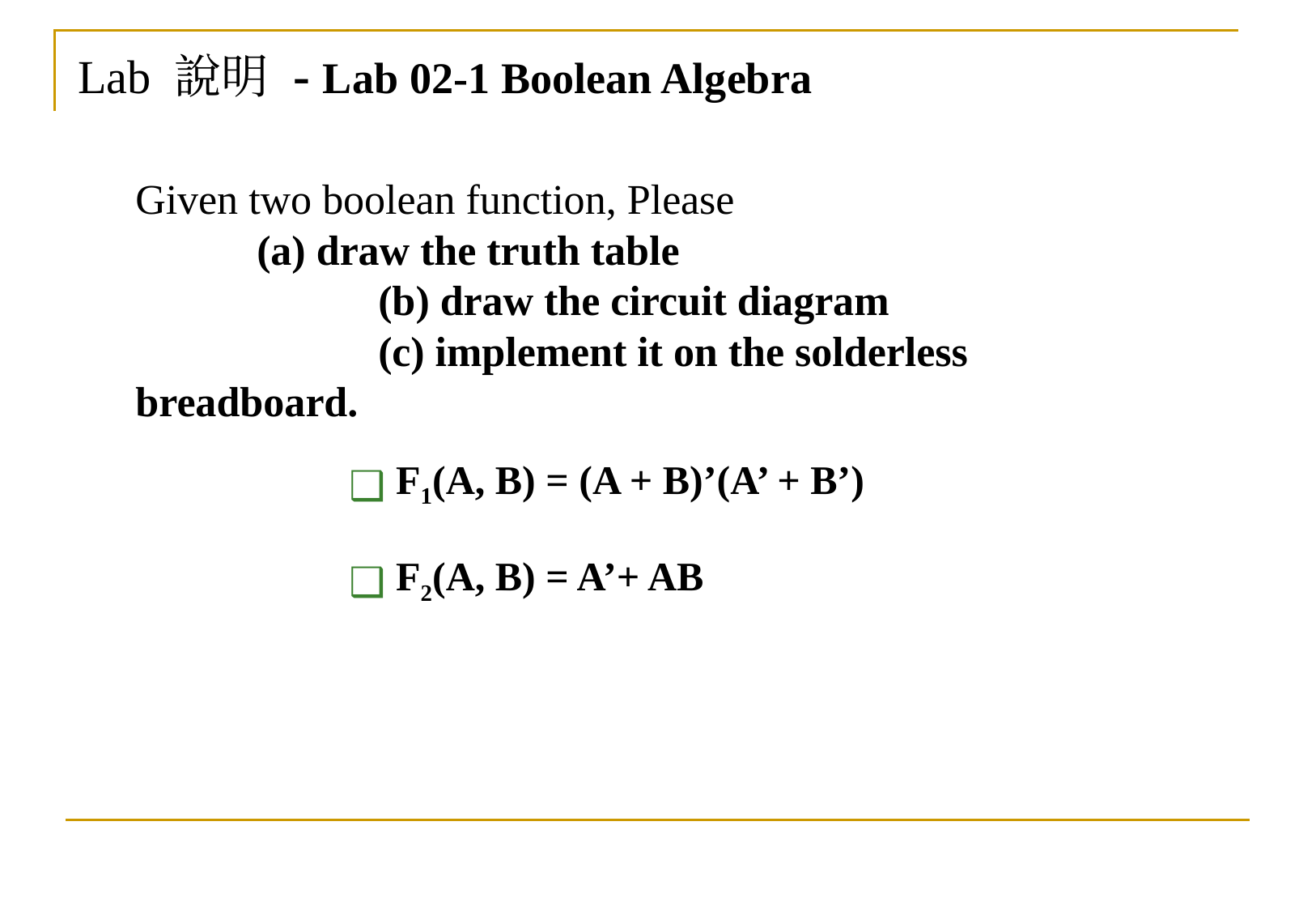

Lab 說明 - Lab 02-1 Boolean Algebra

Given two boolean function, Please
(a) draw the truth table
		(b) draw the circuit diagram
 		(c) implement it on the solderless breadboard.
F1(A, B) = (A + B)’(A’ + B’)
F2(A, B) = A’+ AB